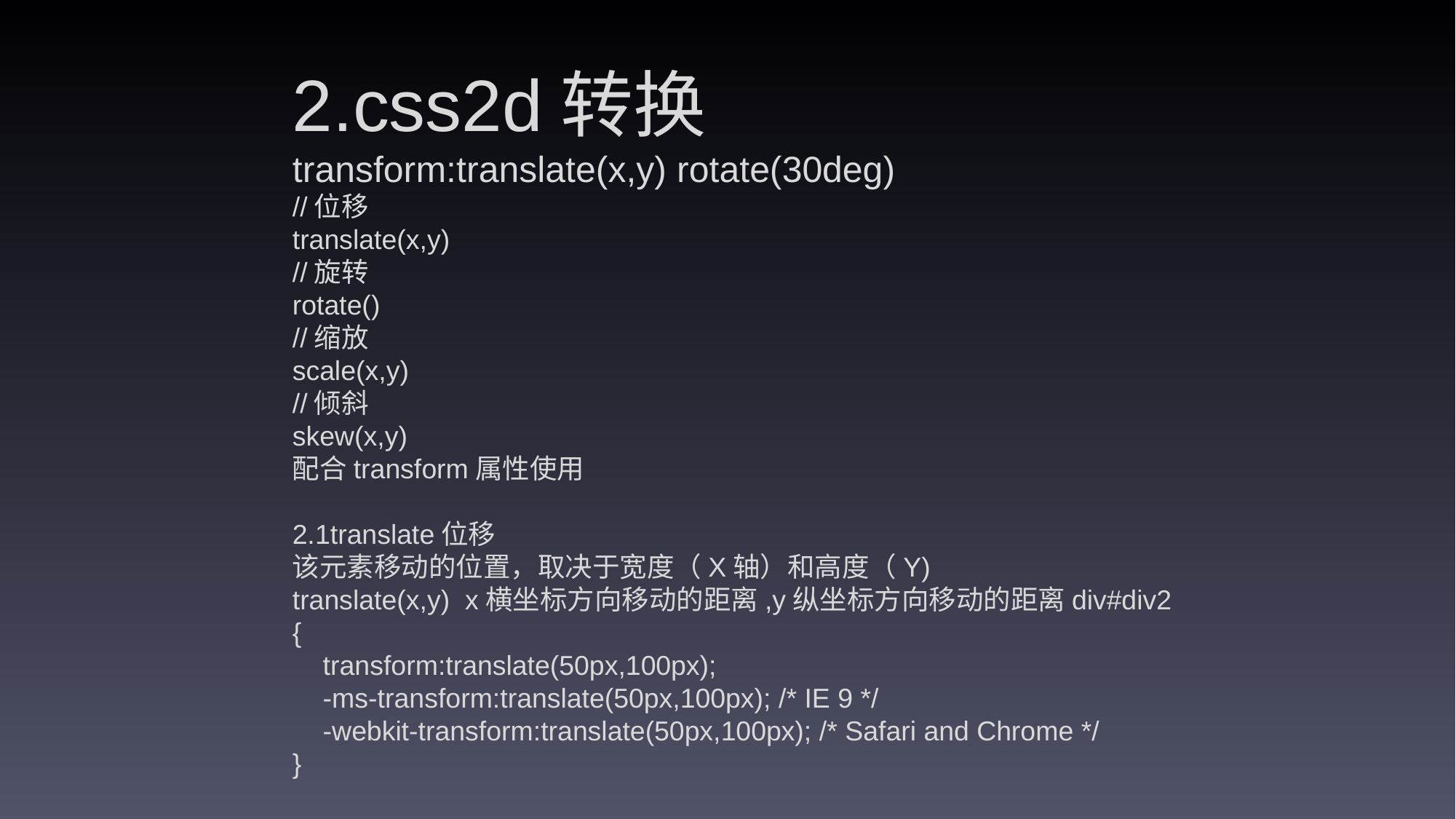

2.css2d转换
transform:translate(x,y) rotate(30deg)
//位移
translate(x,y)
//旋转
rotate()
//缩放
scale(x,y)
//倾斜
skew(x,y)
配合transform属性使用

2.1translate位移
该元素移动的位置，取决于宽度（X轴）和高度（Y)
translate(x,y)  x横坐标方向移动的距离,y纵坐标方向移动的距离div#div2
{
    transform:translate(50px,100px);
    -ms-transform:translate(50px,100px); /* IE 9 */
    -webkit-transform:translate(50px,100px); /* Safari and Chrome */
}